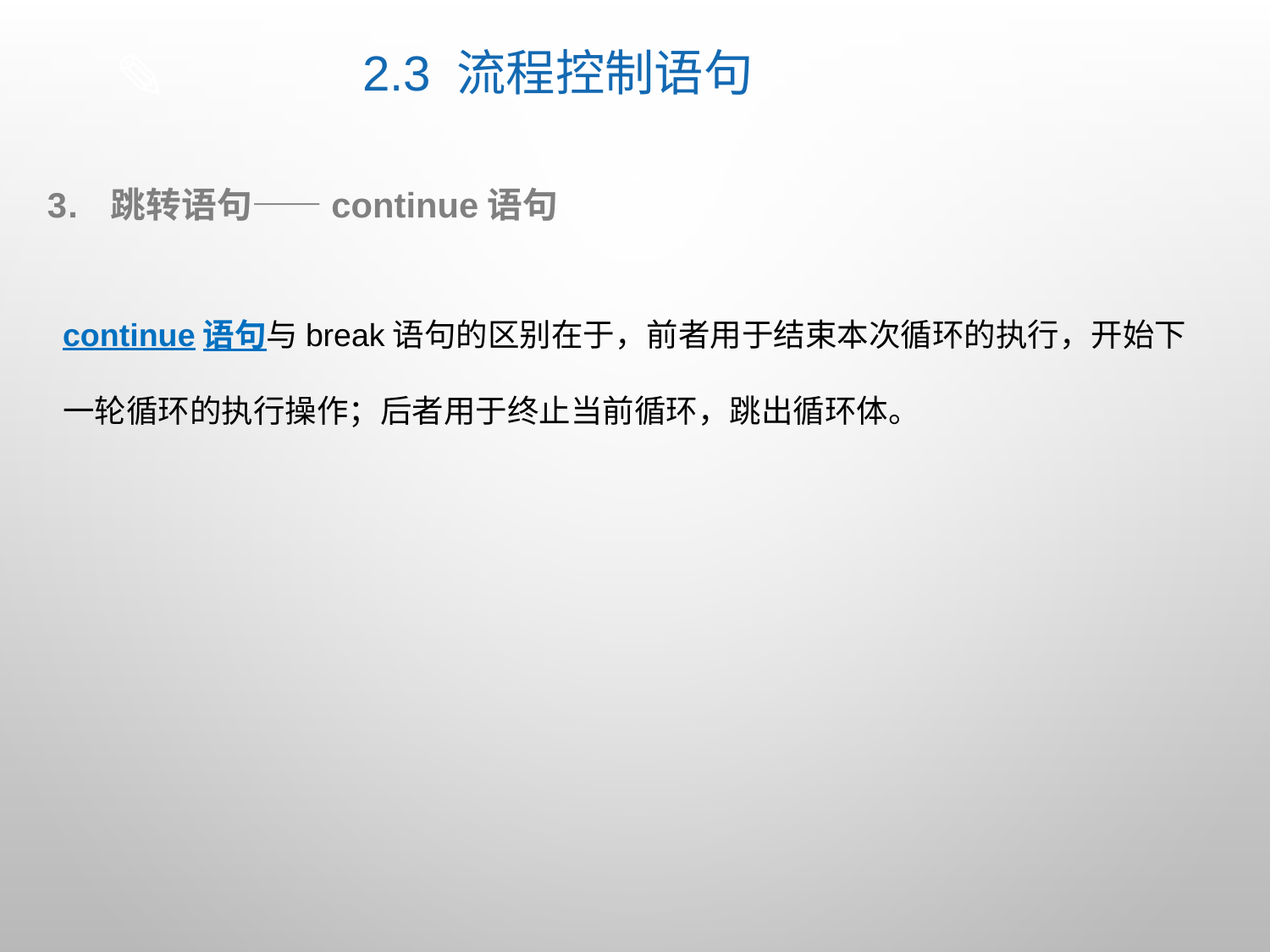

# 2.3 流程控制语句
跳转语句——continue语句
continue语句与break语句的区别在于，前者用于结束本次循环的执行，开始下一轮循环的执行操作；后者用于终止当前循环，跳出循环体。